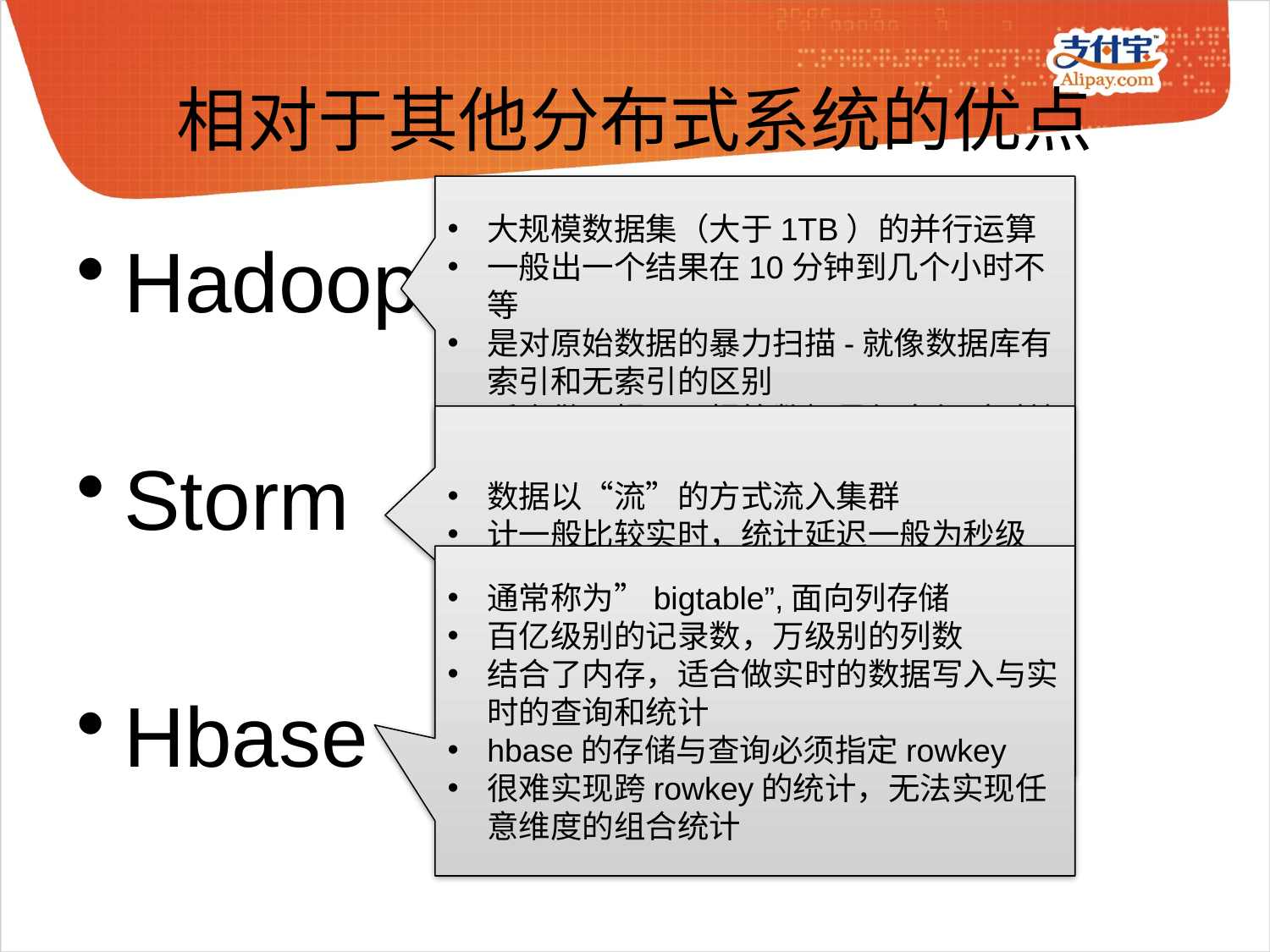

# 相对于其他分布式系统的优点
大规模数据集（大于1TB）的并行运算
一般出一个结果在10分钟到几个小时不等
是对原始数据的暴力扫描-就像数据库有索引和无索引的区别
适合做周报，日报等数据量很大但对时效性要求不高的统计

Hadoop

Storm

Hbase

数据以“流”的方式流入集群
计一般比较实时，统计延迟一般为秒级
本身并不提供任何存储
数据一旦流过，被处理后就无法重新获得
要求统计的指标必须事先确定好，很难在事后做统计
通常称为”bigtable”,面向列存储
百亿级别的记录数，万级别的列数
结合了内存，适合做实时的数据写入与实时的查询和统计
hbase的存储与查询必须指定rowkey
很难实现跨rowkey的统计，无法实现任意维度的组合统计